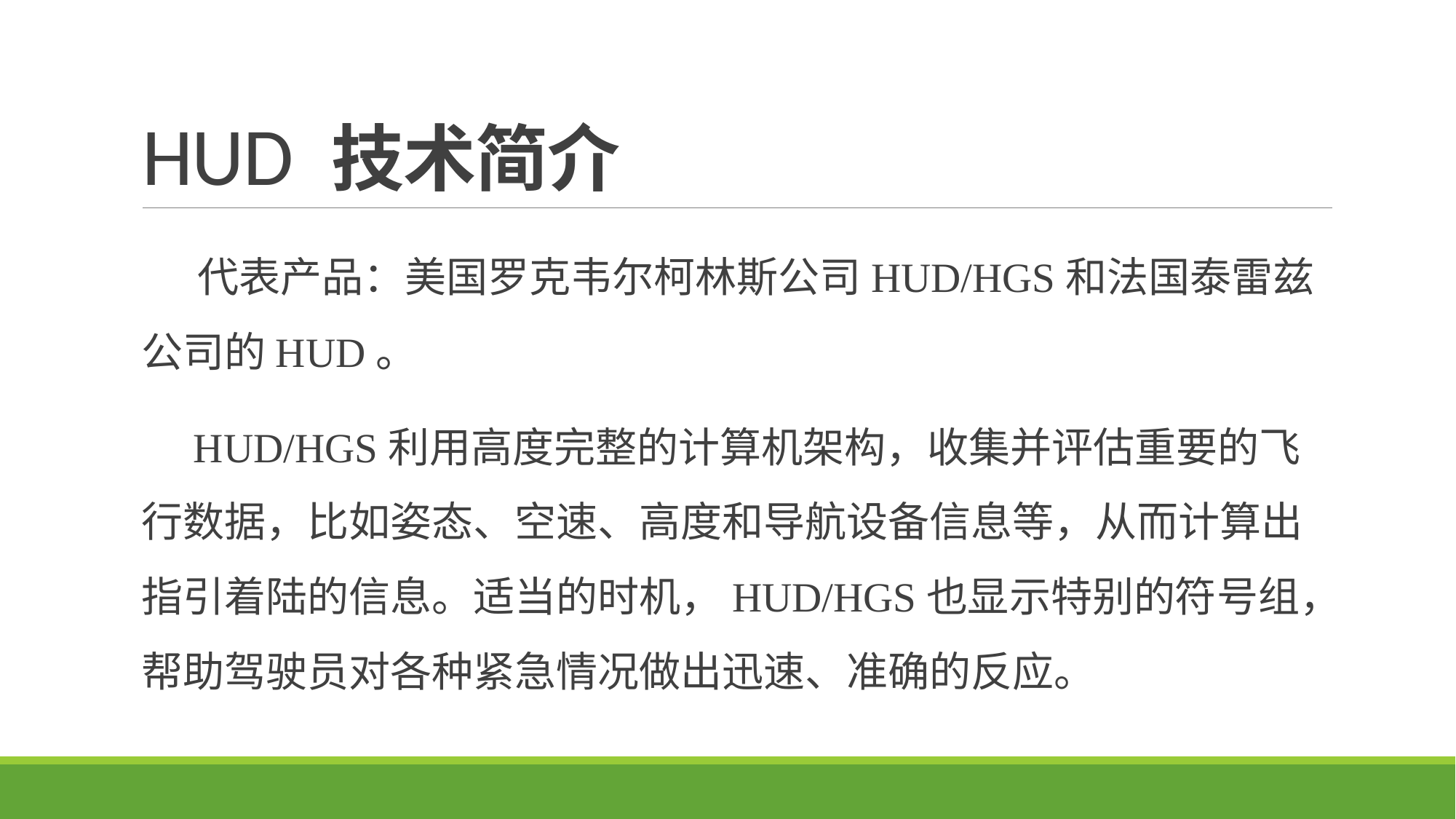

# HUD 技术简介
     代表产品：美国罗克韦尔柯林斯公司HUD/HGS和法国泰雷兹公司的HUD。
     HUD/HGS利用高度完整的计算机架构，收集并评估重要的飞行数据，比如姿态、空速、高度和导航设备信息等，从而计算出指引着陆的信息。适当的时机，HUD/HGS也显示特别的符号组，帮助驾驶员对各种紧急情况做出迅速、准确的反应。